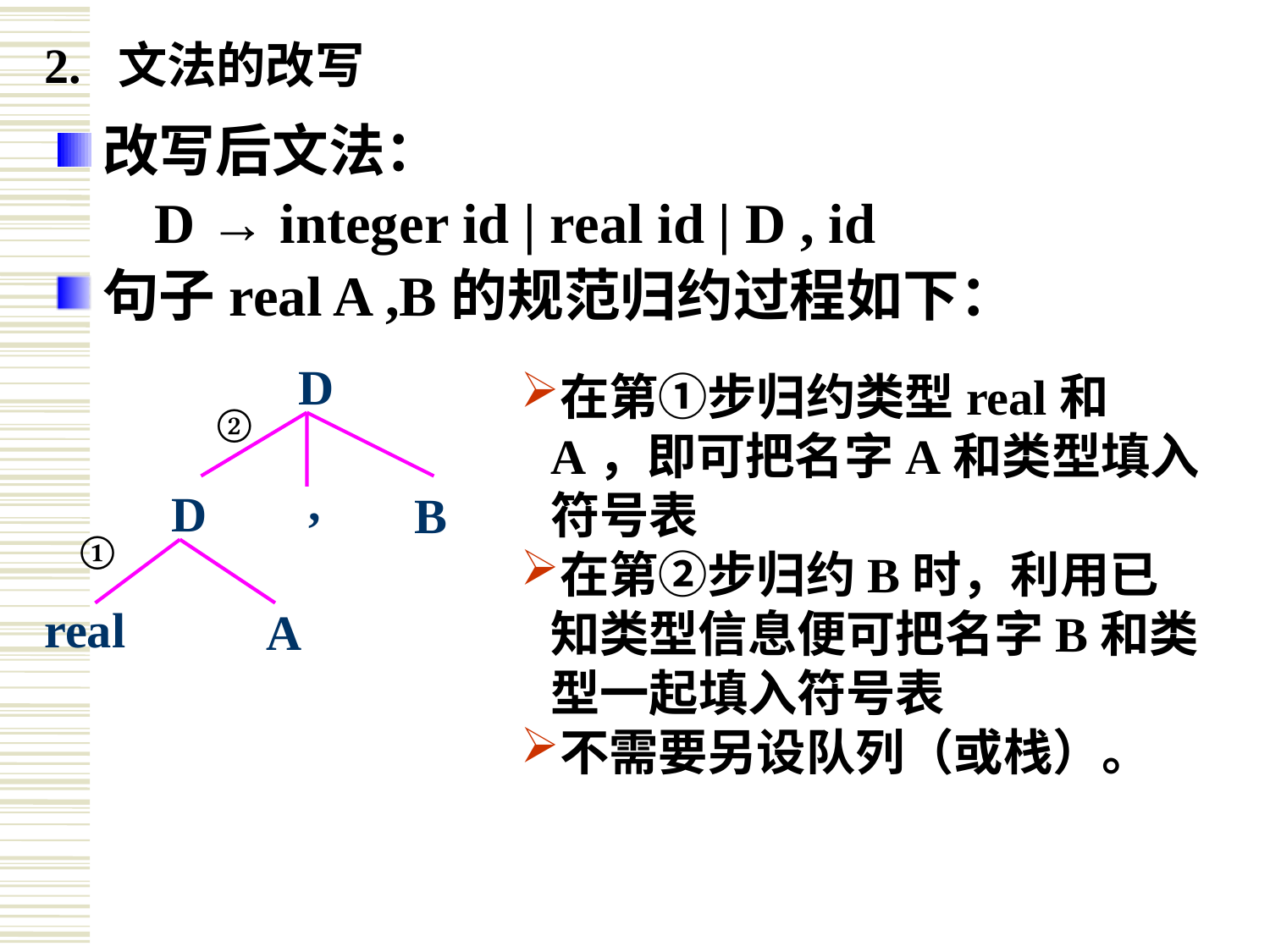

# 2.  文法的改写
改写后文法：
       D → integer id | real id | D , id
句子real A ,B的规范归约过程如下：
D
②

,
D
B
①

real
A
在第①步归约类型real和A，即可把名字A和类型填入符号表
在第②步归约B时，利用已知类型信息便可把名字B和类型一起填入符号表
不需要另设队列（或栈）。